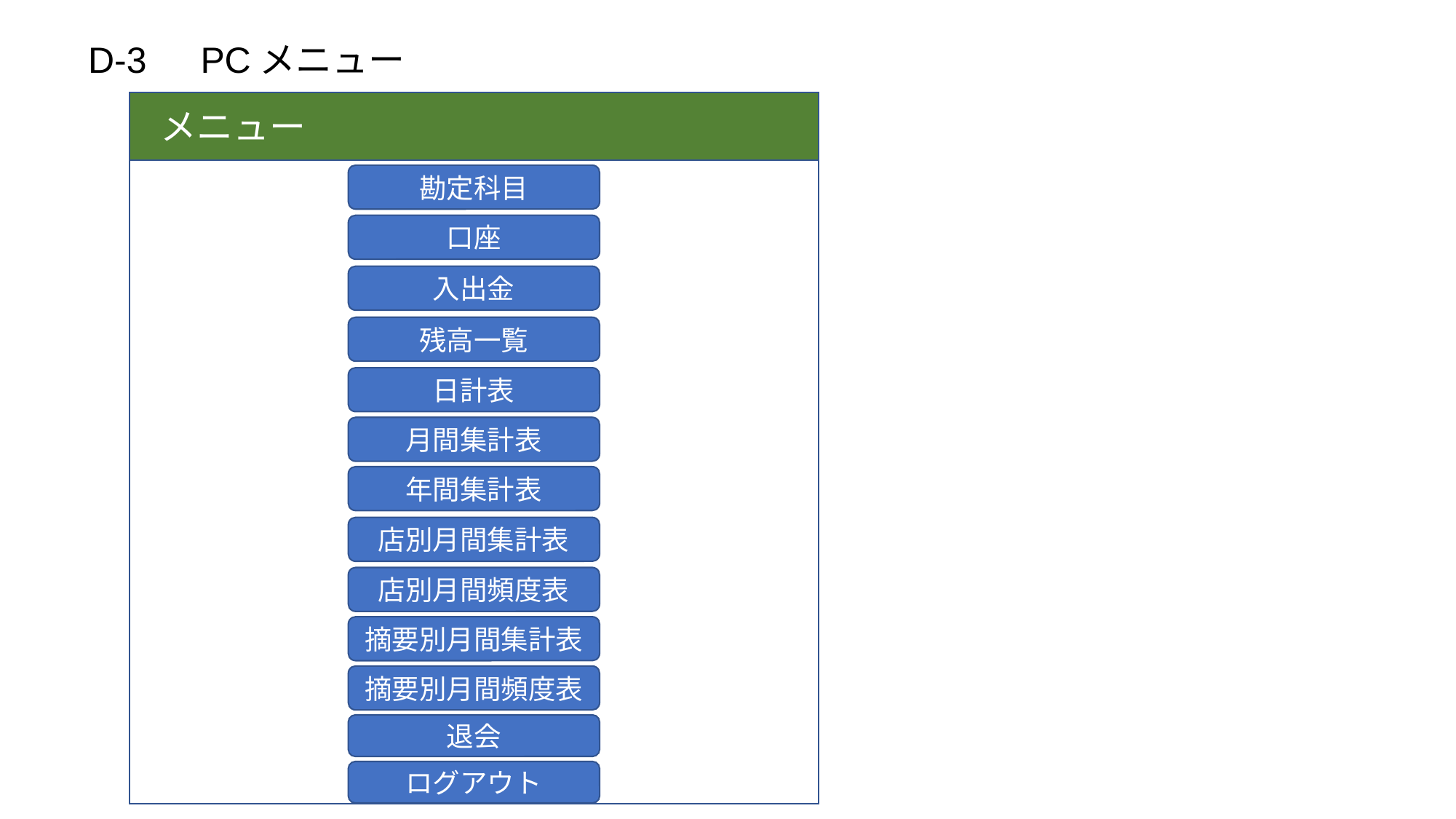

D-3　PCメニュー

メニュー
勘定科目
口座
入出金
残高一覧
日計表
月間集計表
年間集計表
店別月間集計表
店別月間頻度表
摘要別月間集計表
摘要別月間頻度表
退会
ログアウト